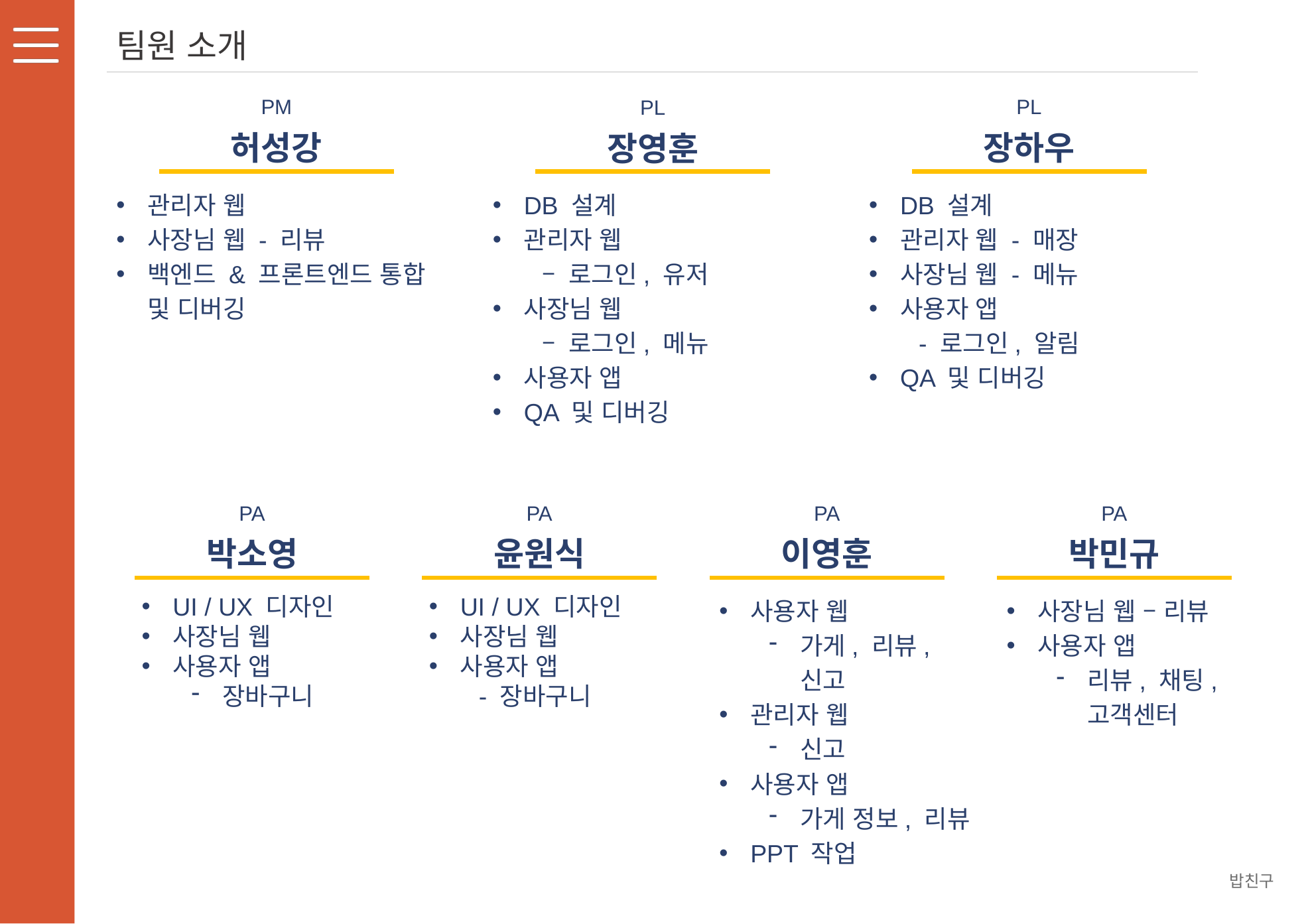

팀원 소개
PM

허성강
관리자 웹
사장님 웹 - 리뷰
백엔드 & 프론트엔드 통합 및 디버깅
PL

장하우
DB 설계
관리자 웹 - 매장
사장님 웹 - 메뉴
사용자 앱
- 로그인, 알림
QA 및 디버깅
PL

장영훈
DB 설계
관리자 웹
– 로그인, 유저
사장님 웹
– 로그인, 메뉴
사용자 앱
QA 및 디버깅

PA

박소영
UI / UX 디자인
사장님 웹
사용자 앱
장바구니
PA

윤원식
UI / UX 디자인
사장님 웹
사용자 앱
- 장바구니
PA

이영훈
사용자 웹
가게, 리뷰, 신고
관리자 웹
신고
사용자 앱
가게 정보, 리뷰
PPT 작업
PA

박민규
사장님 웹 – 리뷰
사용자 앱
리뷰, 채팅, 고객센터
밥친구